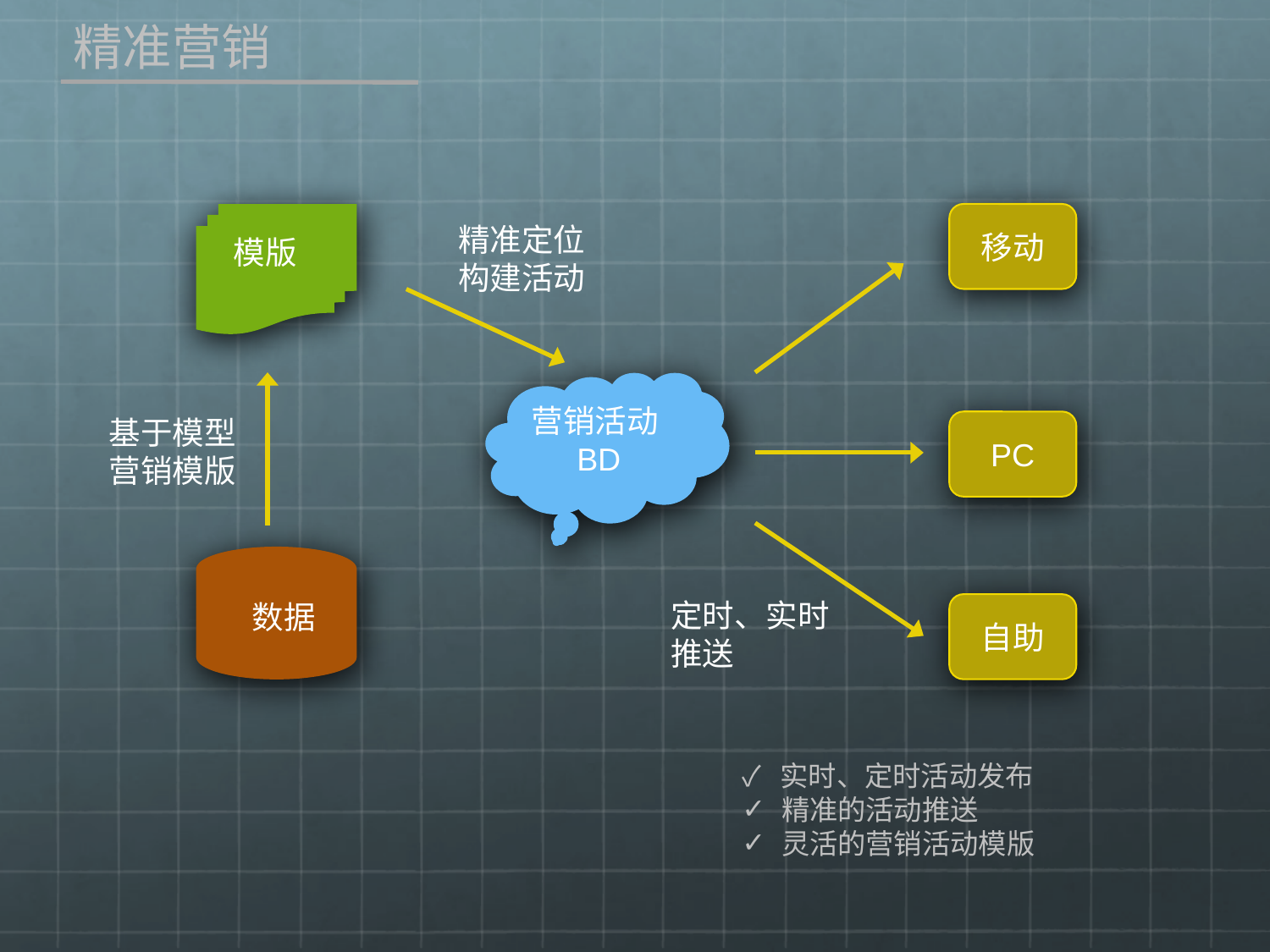

精准营销
模版
移动
精准定位
构建活动
营销活动BD
基于模型营销模版
PC
 数据
定时、实时推送
自助
✓  实时、定时活动发布
精准的活动推送
灵活的营销活动模版